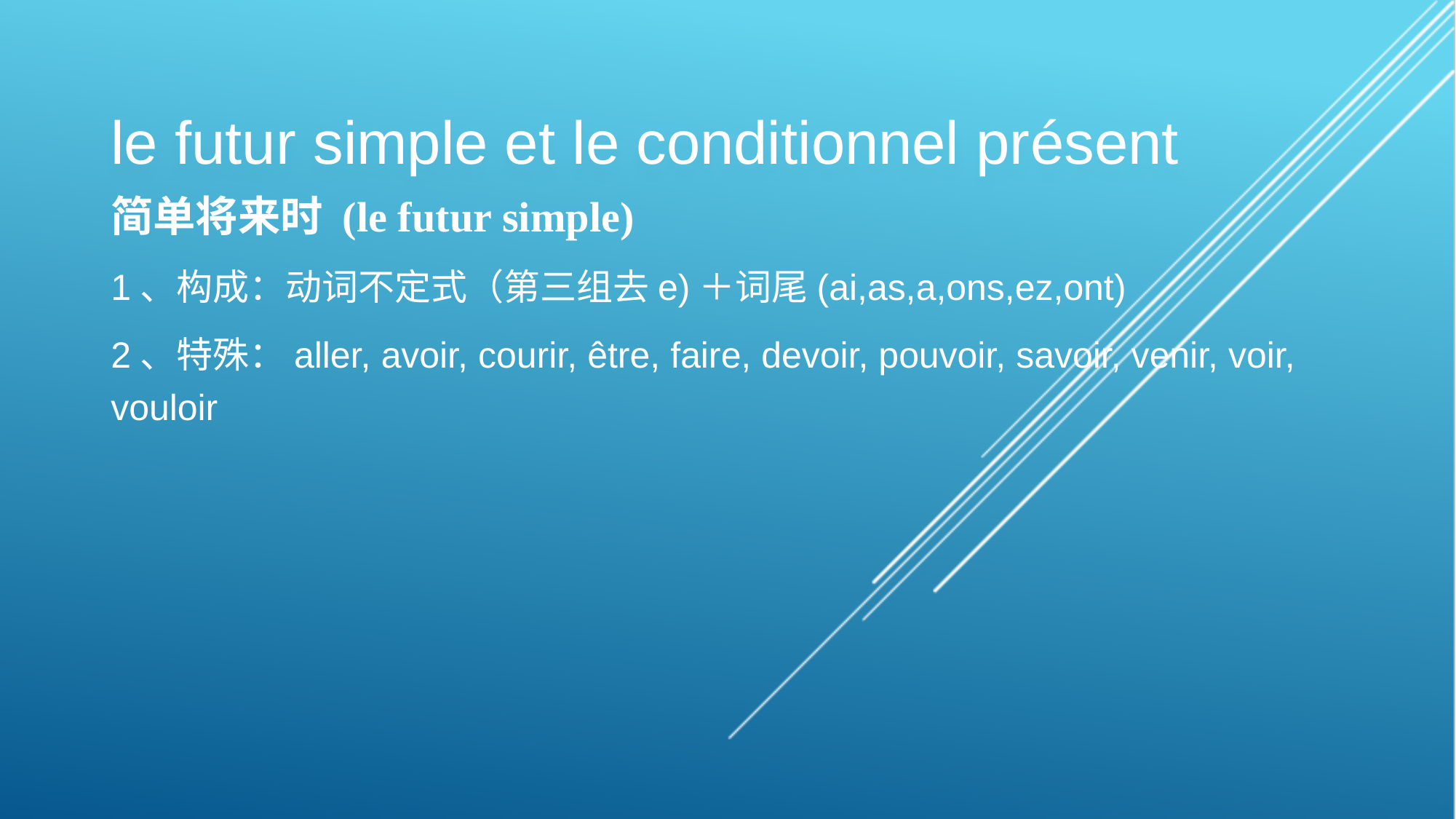

# le futur simple et le conditionnel présent
简单将来时 (le futur simple)
1、构成：动词不定式（第三组去e)＋词尾(ai,as,a,ons,ez,ont)
2、特殊：aller, avoir, courir, être, faire, devoir, pouvoir, savoir, venir, voir, vouloir